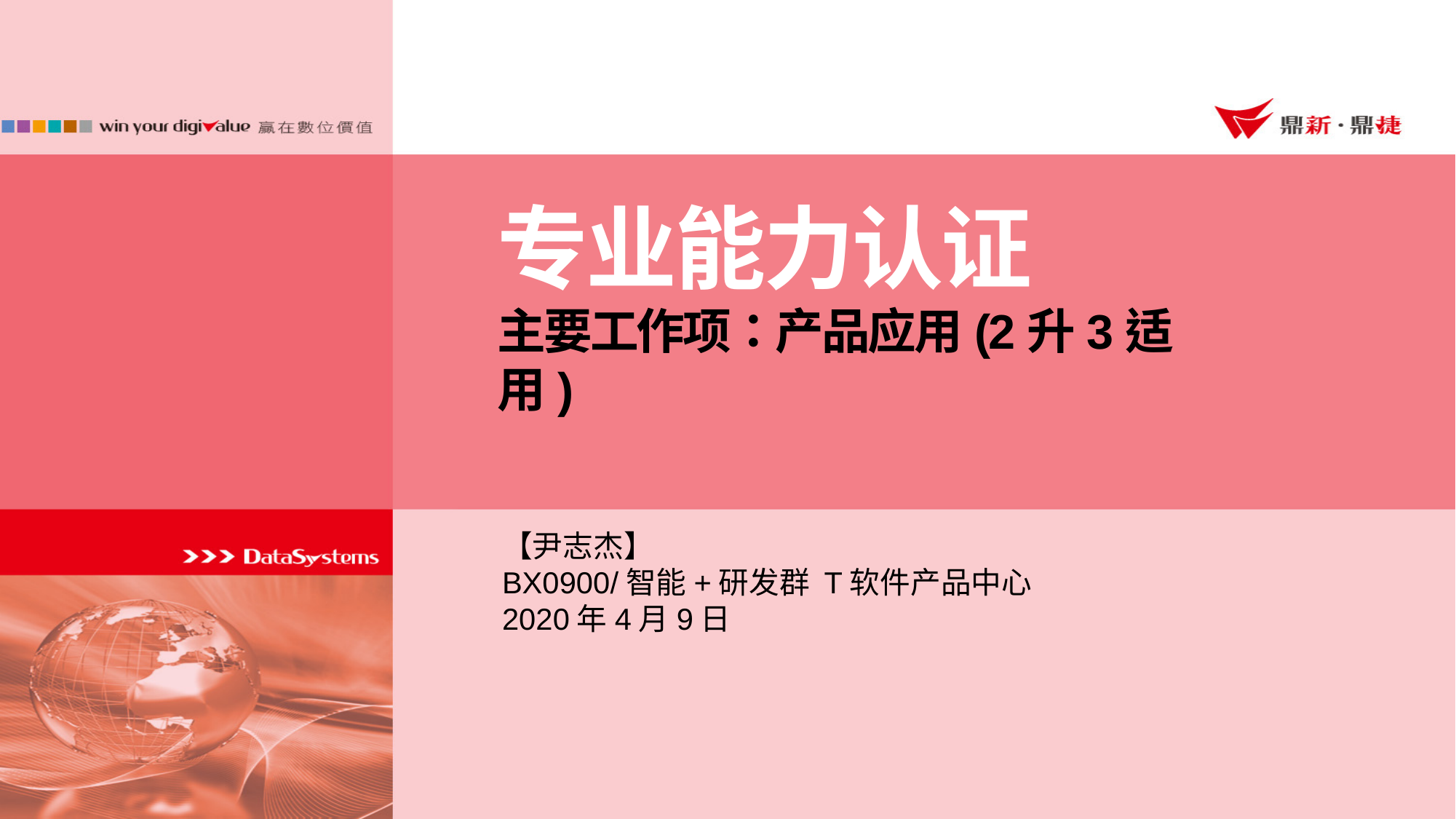

专业能力认证
主要工作项：产品应用(2升3适用)
【尹志杰】
BX0900/智能+研发群 T软件产品中心
2020年4月9日